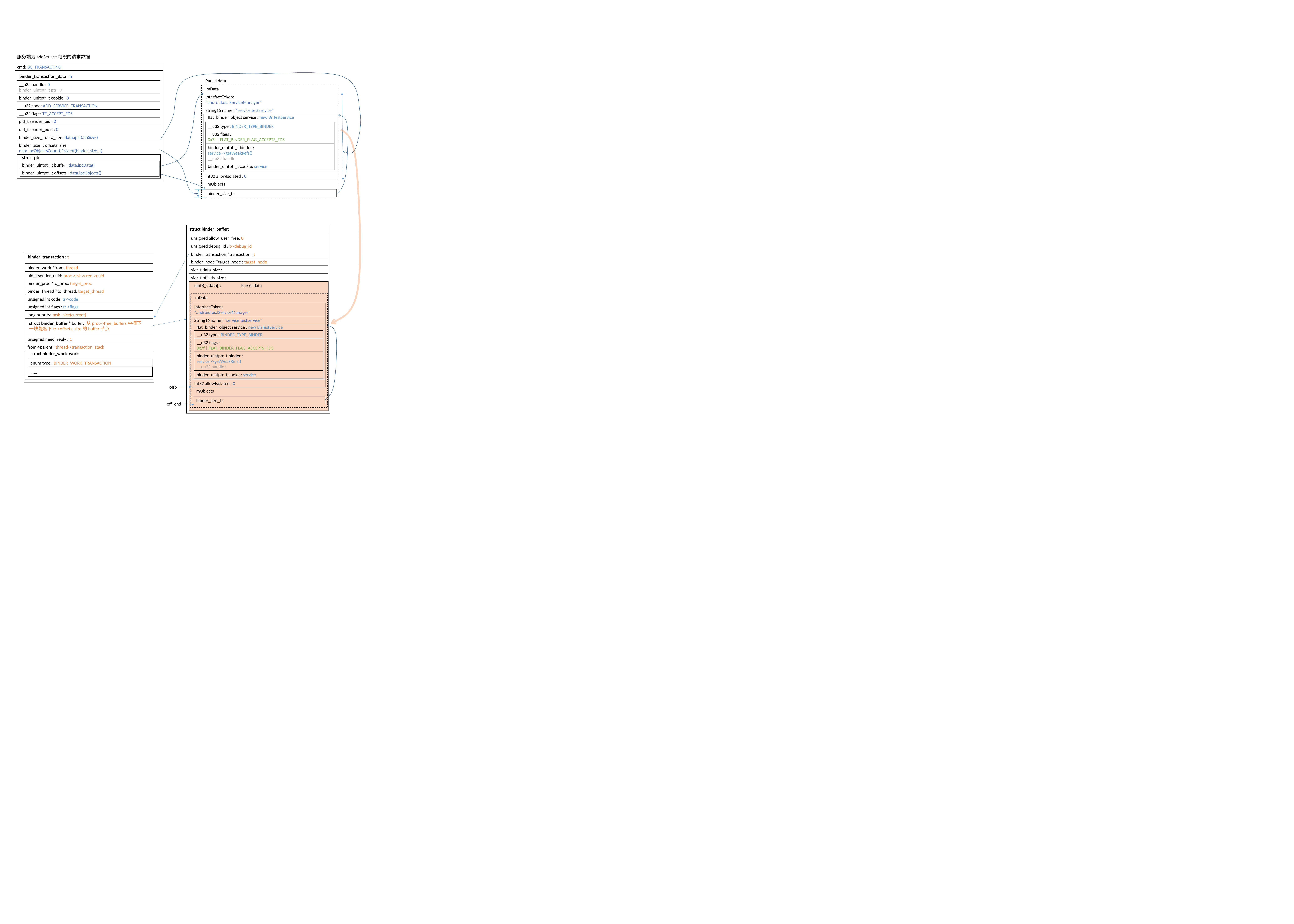

服务端为addService组织的请求数据
cmd: BC_TRANSACTINO

binder_transaction_data : tr

Parcel data

mData
InterfaceToken:
“android.os.IServiceManager”
String16 name : “service.testservice”
flat_binder_object service : new BnTestService

__u32 type : BINDER_TYPE_BINDER
__u32 flags :
0x7f | FLAT_BINDER_FLAG_ACCEPTS_FDS
binder_uintptr_t binder :
service ->getWeakRefs()
__uu32 handle :
binder_uintptr_t cookie: service
Int32 allowIsolated : 0
mObjects
binder_size_t :
__u32 handle : 0
binder_uintptr_t ptr : 0

binder_unitptr_t cookie : 0
__u32 code: ADD_SERVICE_TRANSACTION
__u32 flags: TF_ACCEPT_FDS
pid_t sender_pid : 0
uid_t sender_euid : 0
binder_size_t data_size: data.ipcDataSize()
binder_size_t offsets_size :
data.ipcObjectsCount()*sizeof(binder_size_t)

struct ptr

binder_uintptr_t buffer : data.ipcData()
binder_uintptr_t offsets : data.ipcObjects()

struct binder_buffer:
unsigned allow_user_free: 0
unsigned debug_id : t->debug_id
binder_transaction *transaction : t
binder_node *target_node : target_node
size_t data_size :
size_t offsets_size :
uint8_t data[]:                    Parcel data
mData

InterfaceToken:
“android.os.IServiceManager”
String16 name : “service.testservice”
flat_binder_object service : new BnTestService

__u32 type : BINDER_TYPE_BINDER
__u32 flags :
0x7f | FLAT_BINDER_FLAG_ACCEPTS_FDS
binder_uintptr_t binder :
service ->getWeakRefs()
__uu32 handle :
binder_uintptr_t cookie: service
Int32 allowIsolated : 0
mObjects
binder_size_t :

binder_transaction : t
binder_work *from: thread
uid_t sender_euid: proc->tsk->cred->euid
binder_proc *to_proc: target_proc
binder_thread *to_thread: target_thread
unsigned int code: tr->code
unsigned int flags : tr->flags
long priority: task_nice(current)

struct binder_buffer * buffer: 从proc->free_buffers中摘下
一块能容下tr->offsets_size的buffer节点
unsigned need_reply : 1
from->parent : thread->transaction_stack
struct binder_work  work

enum type : BINDER_WORK_TRANSACTION

……
offp
off_end